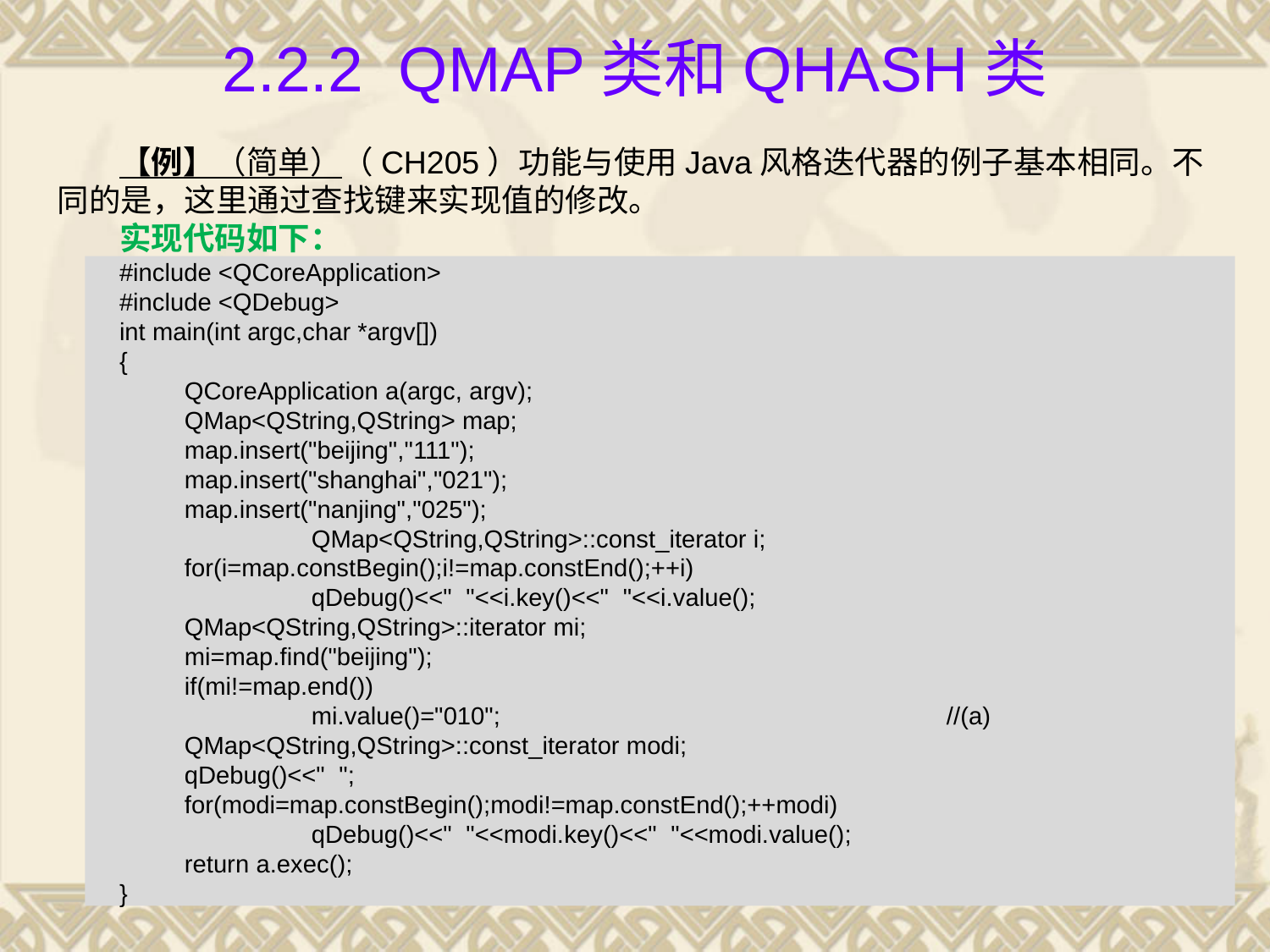

# 2.2.2  QMap类和QHash类
【例】（简单）（CH205）功能与使用Java风格迭代器的例子基本相同。不同的是，这里通过查找键来实现值的修改。
实现代码如下：
#include <QCoreApplication>
#include <QDebug>
int main(int argc,char *argv[])
{
	QCoreApplication a(argc, argv);
	QMap<QString,QString> map;
	map.insert("beijing","111");
	map.insert("shanghai","021");
	map.insert("nanjing","025");
		QMap<QString,QString>::const_iterator i;
	for(i=map.constBegin();i!=map.constEnd();++i)
		qDebug()<<"  "<<i.key()<<"  "<<i.value();
	QMap<QString,QString>::iterator mi;
	mi=map.find("beijing");
	if(mi!=map.end())
		mi.value()="010";				//(a)
	QMap<QString,QString>::const_iterator modi;
	qDebug()<<"  ";
	for(modi=map.constBegin();modi!=map.constEnd();++modi)
		qDebug()<<"  "<<modi.key()<<"  "<<modi.value();
	return a.exec();
}